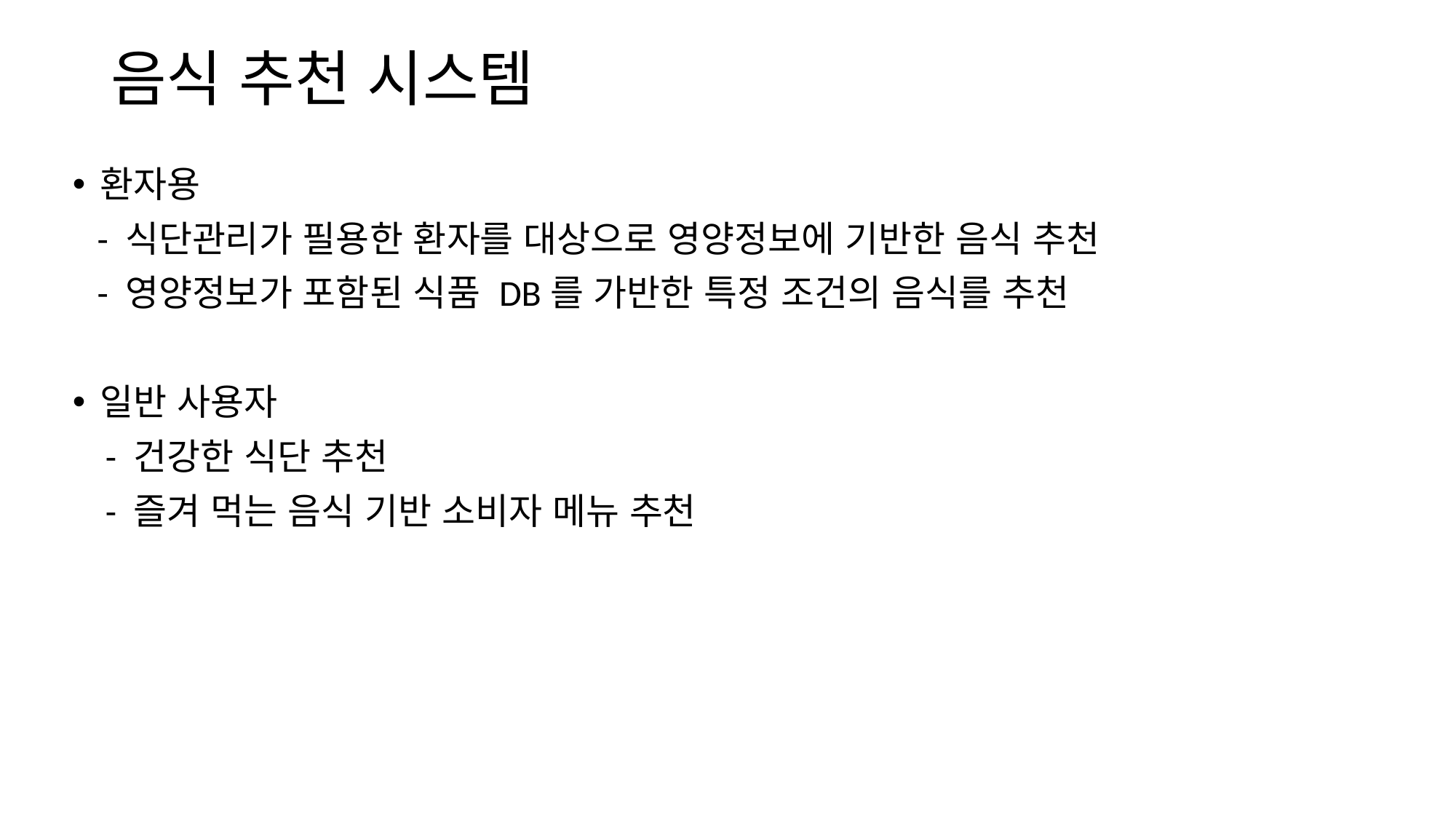

# 음식 추천 시스템
환자용
   - 식단관리가 필용한 환자를 대상으로 영양정보에 기반한 음식 추천
   - 영양정보가 포함된 식품 DB를 가반한 특정 조건의 음식를 추천

일반 사용자
    - 건강한 식단 추천
    - 즐겨 먹는 음식 기반 소비자 메뉴 추천